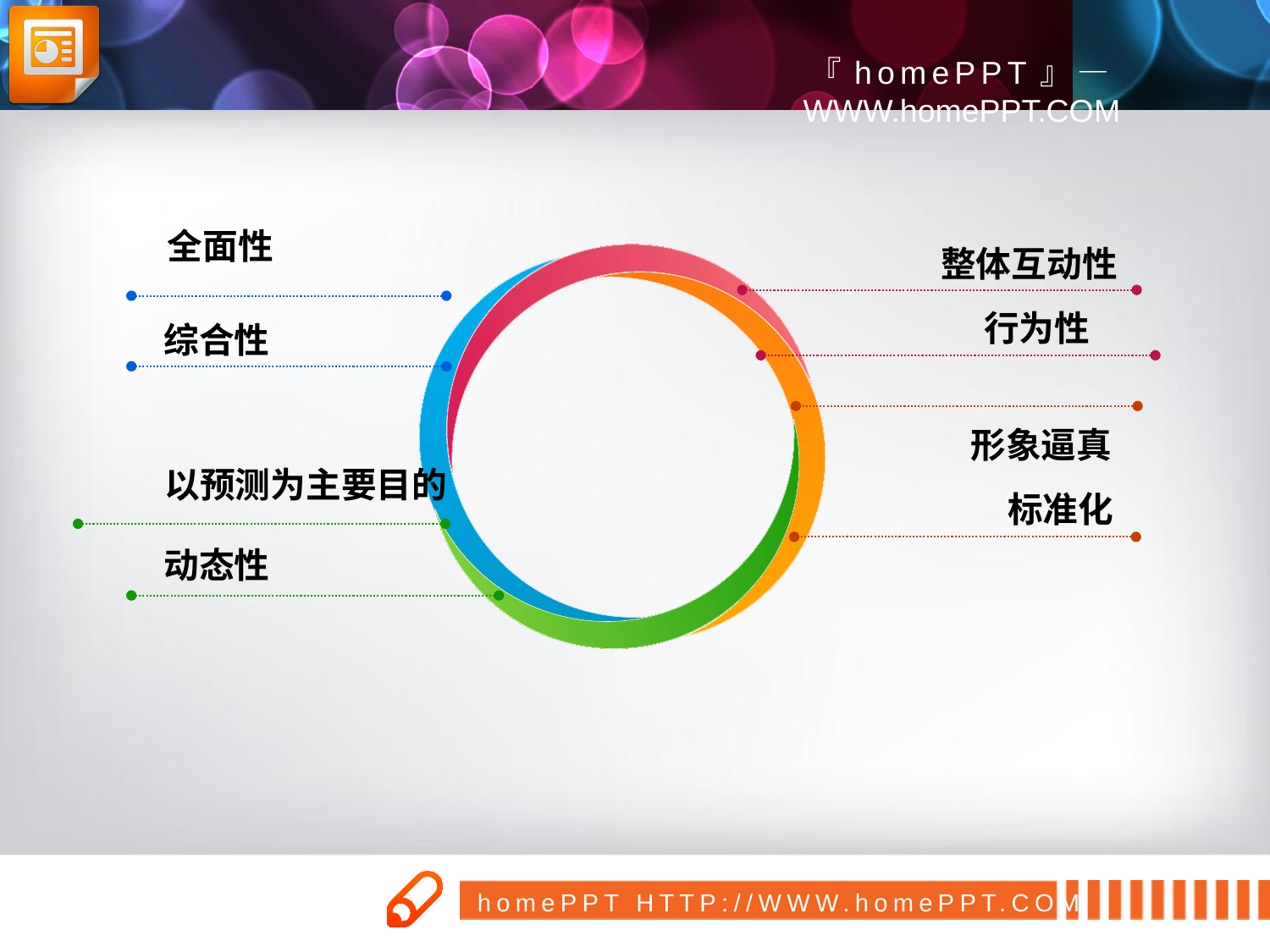

全面性
整体互动性

行为性
综合性
形象逼真
以预测为主要目的
标准化
动态性